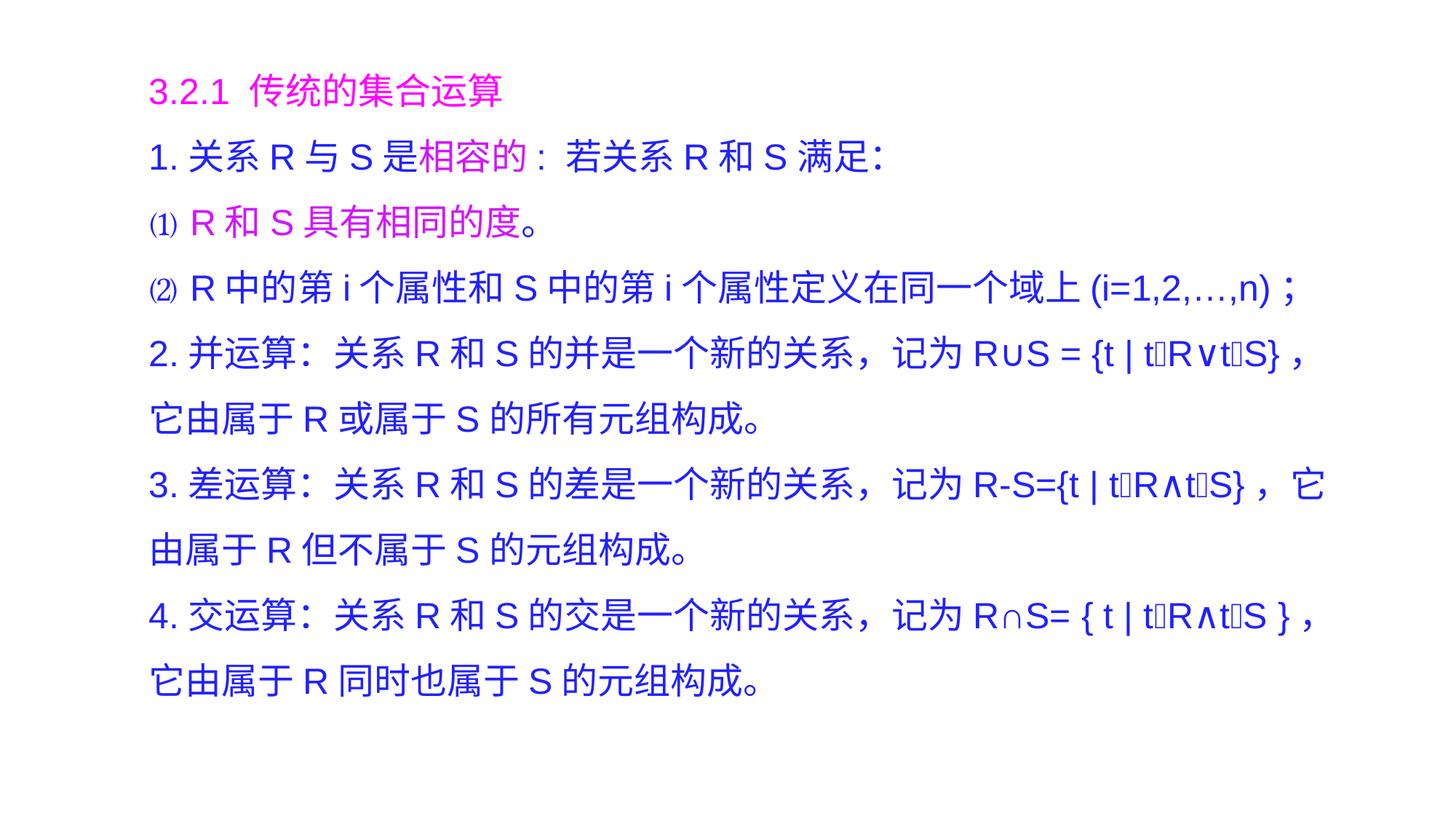

3.2.1 传统的集合运算
1.关系R与S是相容的: 若关系R和S满足：
⑴ R和S具有相同的度。
⑵ R中的第i个属性和S中的第i个属性定义在同一个域上(i=1,2,…,n)；
2.并运算：关系R和S的并是一个新的关系，记为R∪S = {t | t∈R∨t∈S}，它由属于R或属于S的所有元组构成。
3.差运算：关系R和S的差是一个新的关系，记为R-S={t | t∈R∧t∉S}，它由属于R但不属于S的元组构成。
4.交运算：关系R和S的交是一个新的关系，记为R∩S= { t | t∈R∧t∈S }，它由属于R同时也属于S的元组构成。